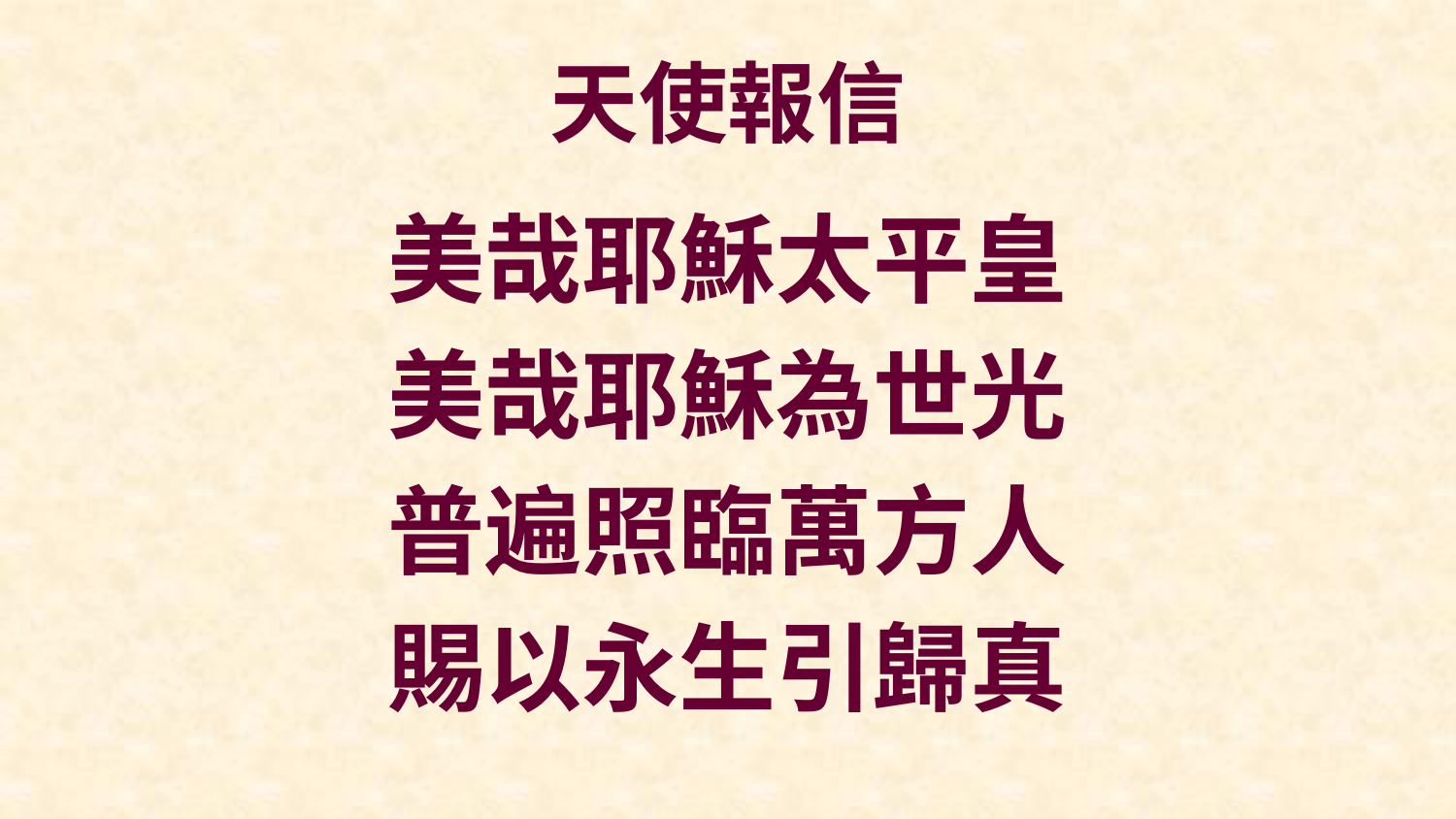

# 天使報信
美哉耶穌太平皇
美哉耶穌為世光
普遍照臨萬方人
賜以永生引歸真